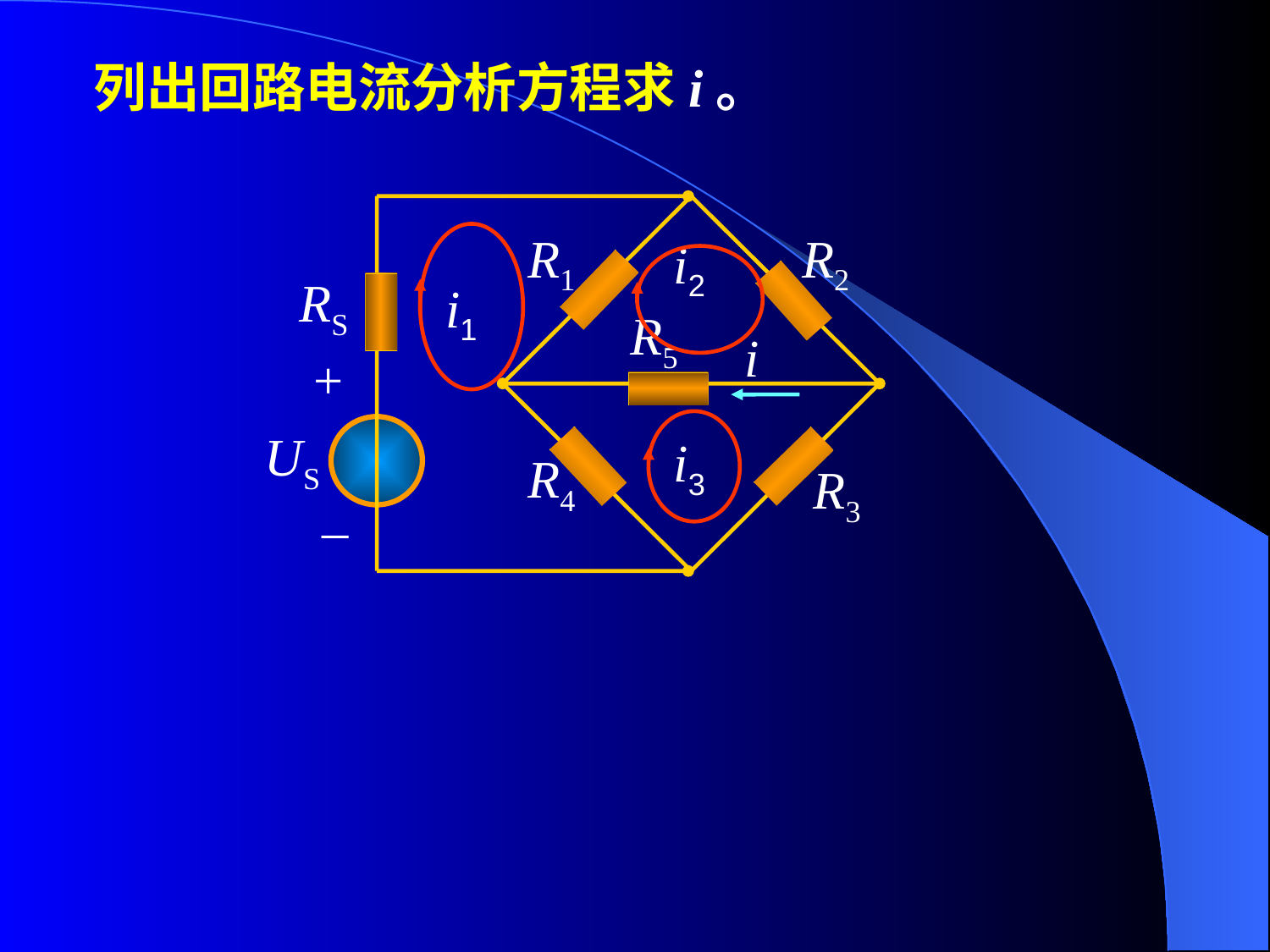

列出回路电流分析方程求i。

R1
R2
RS

R5
i
+

US

R4

R3
_

i1
i2

i3